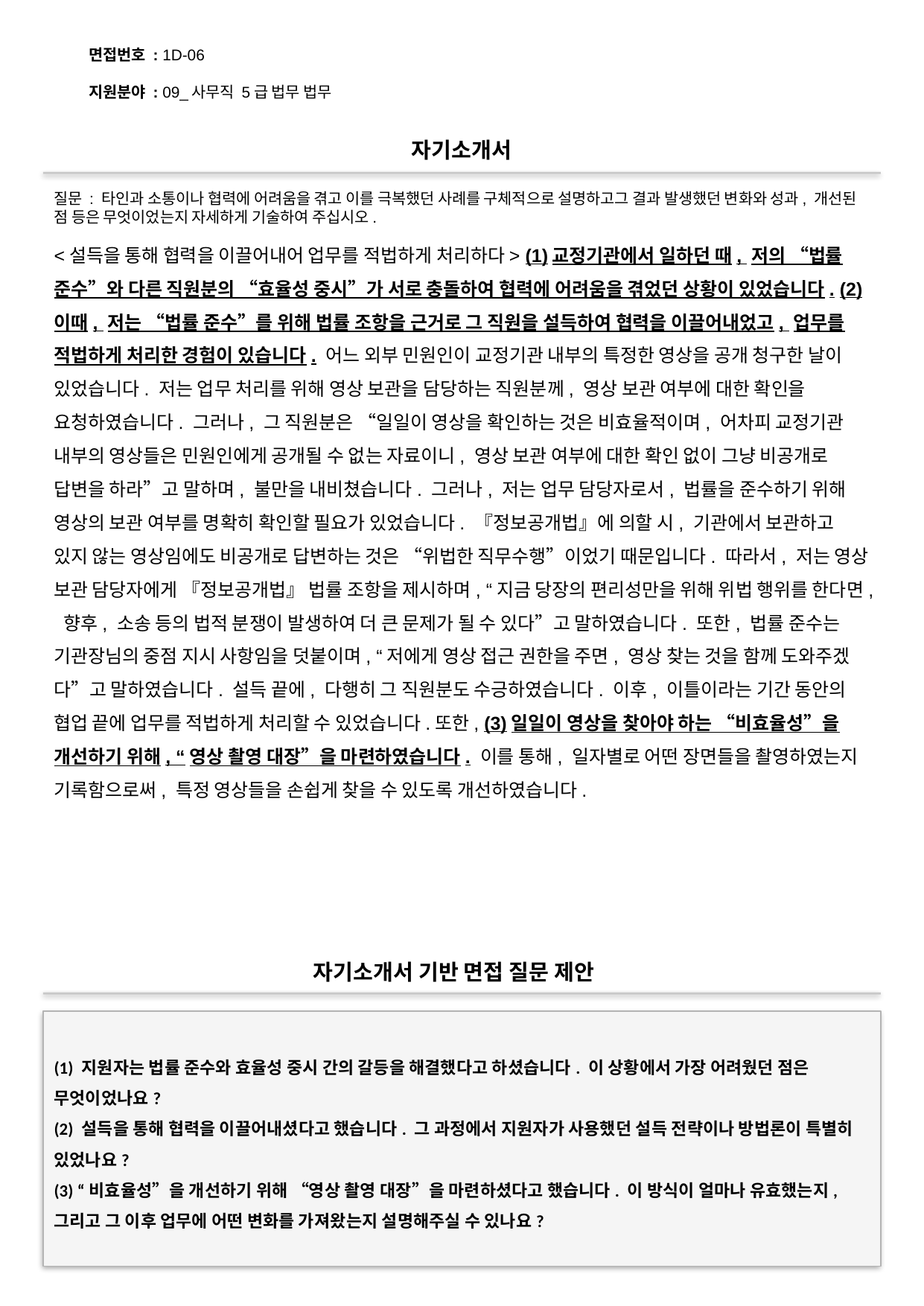

면접번호 : 1D-06

지원분야 : 09_사무직 5급 법무 법무
#

자기소개서

질문 : 타인과 소통이나 협력에 어려움을 겪고 이를 극복했던 사례를 구체적으로 설명하고그 결과 발생했던 변화와 성과, 개선된 점 등은 무엇이었는지 자세하게 기술하여 주십시오.

<설득을 통해 협력을 이끌어내어 업무를 적법하게 처리하다> (1)교정기관에서 일하던 때, 저의 “법률 준수”와 다른 직원분의 “효율성 중시”가 서로 충돌하여 협력에 어려움을 겪었던 상황이 있었습니다. (2)이때, 저는 “법률 준수”를 위해 법률 조항을 근거로 그 직원을 설득하여 협력을 이끌어내었고, 업무를 적법하게 처리한 경험이 있습니다. 어느 외부 민원인이 교정기관 내부의 특정한 영상을 공개 청구한 날이 있었습니다. 저는 업무 처리를 위해 영상 보관을 담당하는 직원분께, 영상 보관 여부에 대한 확인을 요청하였습니다. 그러나, 그 직원분은 “일일이 영상을 확인하는 것은 비효율적이며, 어차피 교정기관 내부의 영상들은 민원인에게 공개될 수 없는 자료이니, 영상 보관 여부에 대한 확인 없이 그냥 비공개로 답변을 하라”고 말하며, 불만을 내비쳤습니다. 그러나, 저는 업무 담당자로서, 법률을 준수하기 위해 영상의 보관 여부를 명확히 확인할 필요가 있었습니다. 『정보공개법』에 의할 시, 기관에서 보관하고 있지 않는 영상임에도 비공개로 답변하는 것은 “위법한 직무수행”이었기 때문입니다. 따라서, 저는 영상 보관 담당자에게 『정보공개법』 법률 조항을 제시하며, “지금 당장의 편리성만을 위해 위법 행위를 한다면, 향후, 소송 등의 법적 분쟁이 발생하여 더 큰 문제가 될 수 있다”고 말하였습니다. 또한, 법률 준수는 기관장님의 중점 지시 사항임을 덧붙이며, “저에게 영상 접근 권한을 주면, 영상 찾는 것을 함께 도와주겠다”고 말하였습니다. 설득 끝에, 다행히 그 직원분도 수긍하였습니다. 이후, 이틀이라는 기간 동안의 협업 끝에 업무를 적법하게 처리할 수 있었습니다.또한, (3)일일이 영상을 찾아야 하는 “비효율성”을 개선하기 위해, “영상 촬영 대장”을 마련하였습니다. 이를 통해, 일자별로 어떤 장면들을 촬영하였는지 기록함으로써, 특정 영상들을 손쉽게 찾을 수 있도록 개선하였습니다.

자기소개서 기반 면접 질문 제안

(1) 지원자는 법률 준수와 효율성 중시 간의 갈등을 해결했다고 하셨습니다. 이 상황에서 가장 어려웠던 점은 무엇이었나요?
(2) 설득을 통해 협력을 이끌어내셨다고 했습니다. 그 과정에서 지원자가 사용했던 설득 전략이나 방법론이 특별히 있었나요?
(3) “비효율성”을 개선하기 위해 “영상 촬영 대장”을 마련하셨다고 했습니다. 이 방식이 얼마나 유효했는지, 그리고 그 이후 업무에 어떤 변화를 가져왔는지 설명해주실 수 있나요?